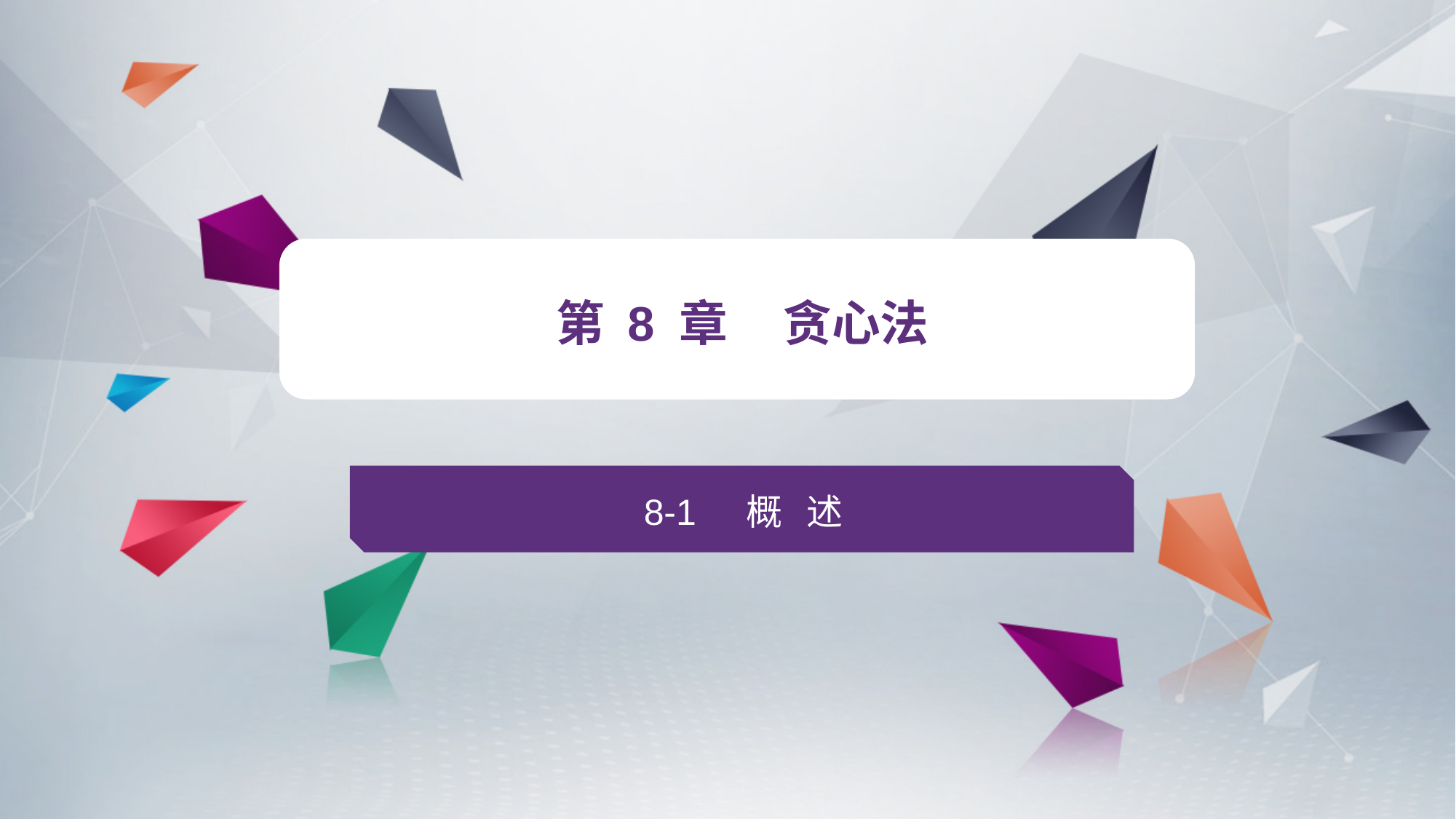

v
第 8 章     贪心法

8-1    概   述